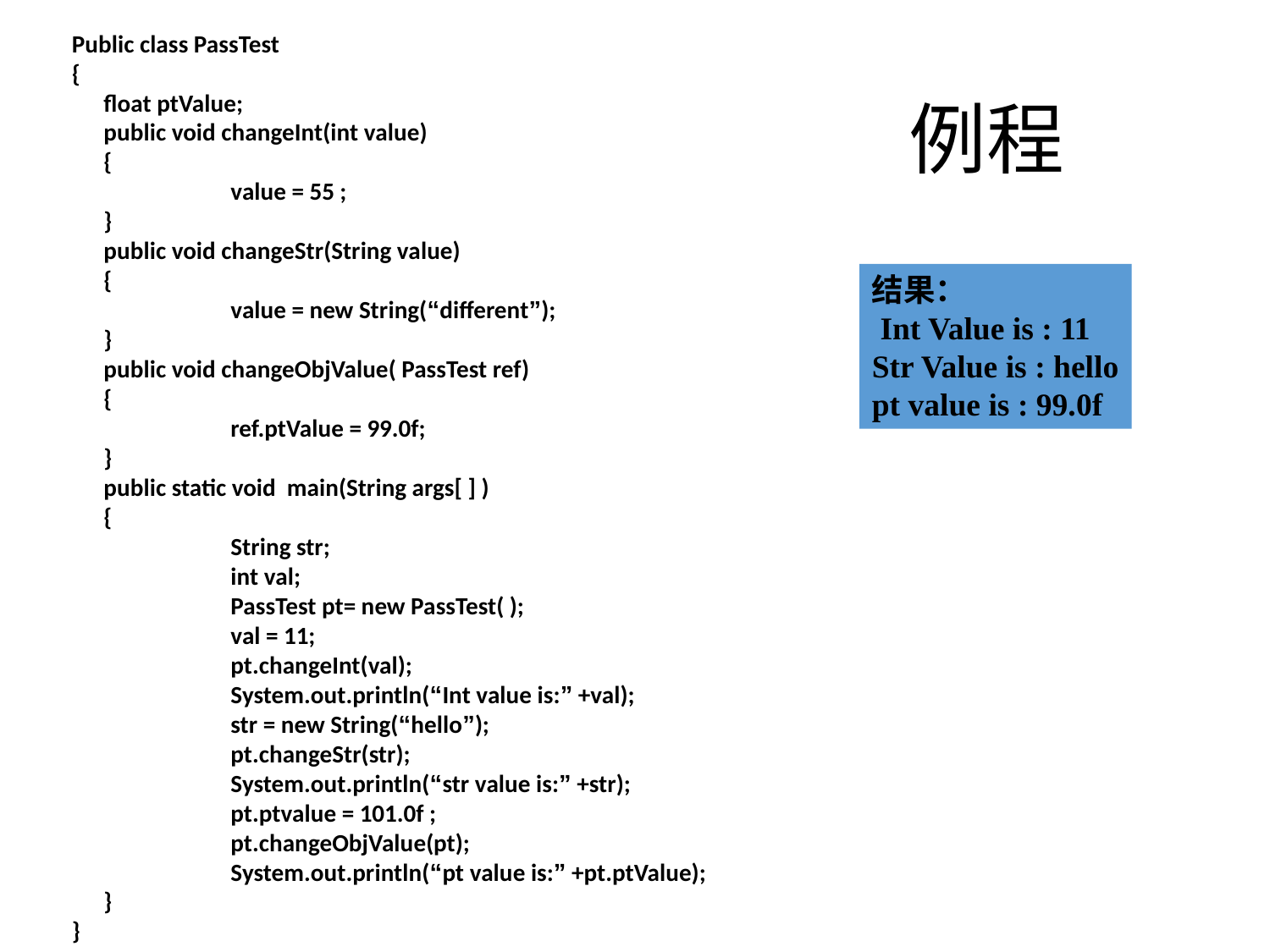

Public class PassTest
{
	float ptValue;
	public void changeInt(int value)
	{
		value = 55 ;
	}
	public void changeStr(String value)
	{
		value = new String(“different”);
	}
	public void changeObjValue( PassTest ref)
	{
		ref.ptValue = 99.0f;
	}
	public static void  main(String args[ ] )
	{
		String str;
		int val;
		PassTest pt= new PassTest( );
		val = 11;
		pt.changeInt(val);
		System.out.println(“Int value is:” +val);
		str = new String(“hello”);
		pt.changeStr(str);
		System.out.println(“str value is:” +str);
		pt.ptvalue = 101.0f ;
		pt.changeObjValue(pt);
		System.out.println(“pt value is:” +pt.ptValue);
	}
}
# 例程
结果：
 Int Value is : 11
Str Value is : hello
pt value is : 99.0f